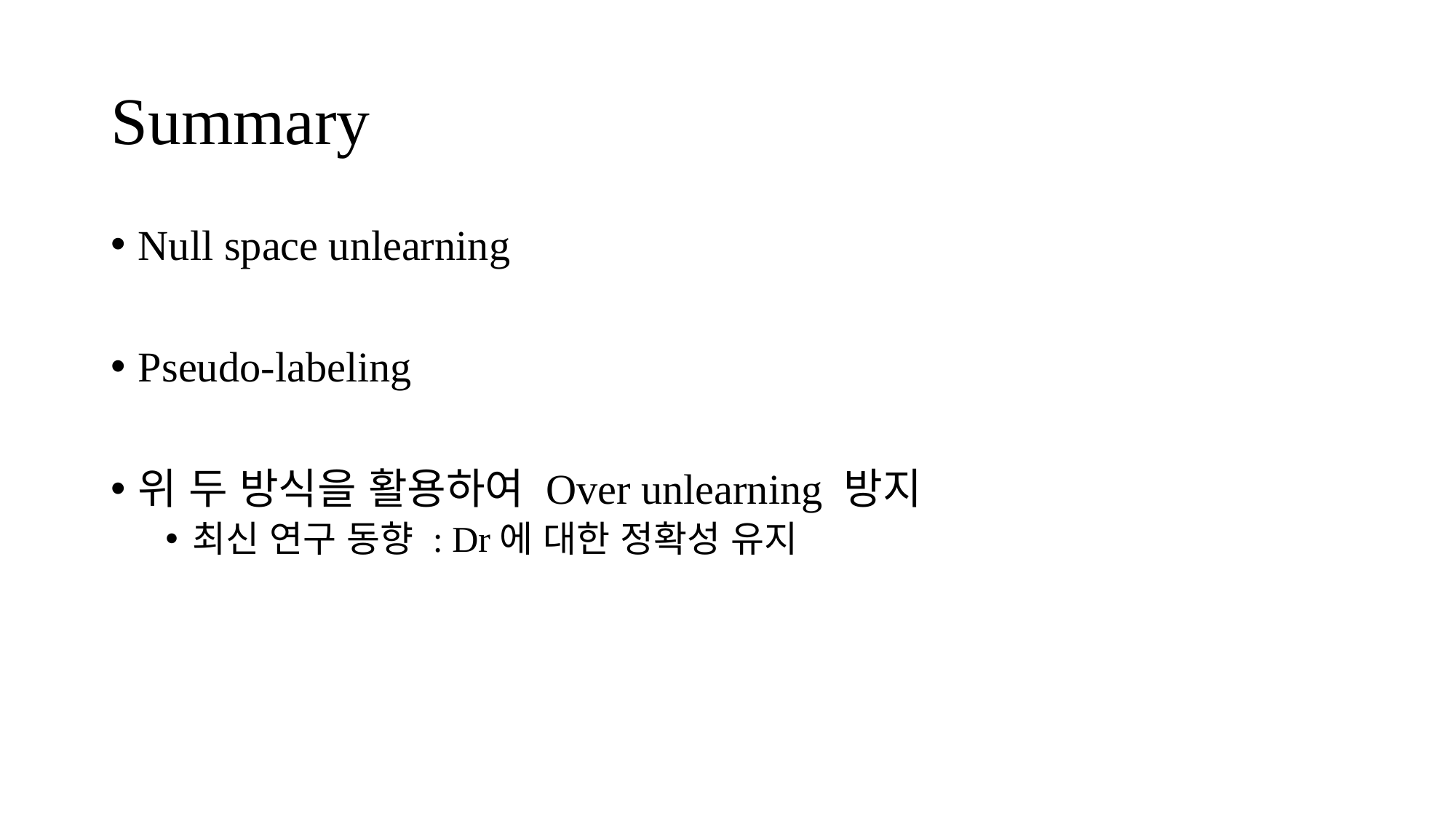

# Summary
Null space unlearning

Pseudo-labeling

위 두 방식을 활용하여 Over unlearning 방지
최신 연구 동향 : Dr에 대한 정확성 유지